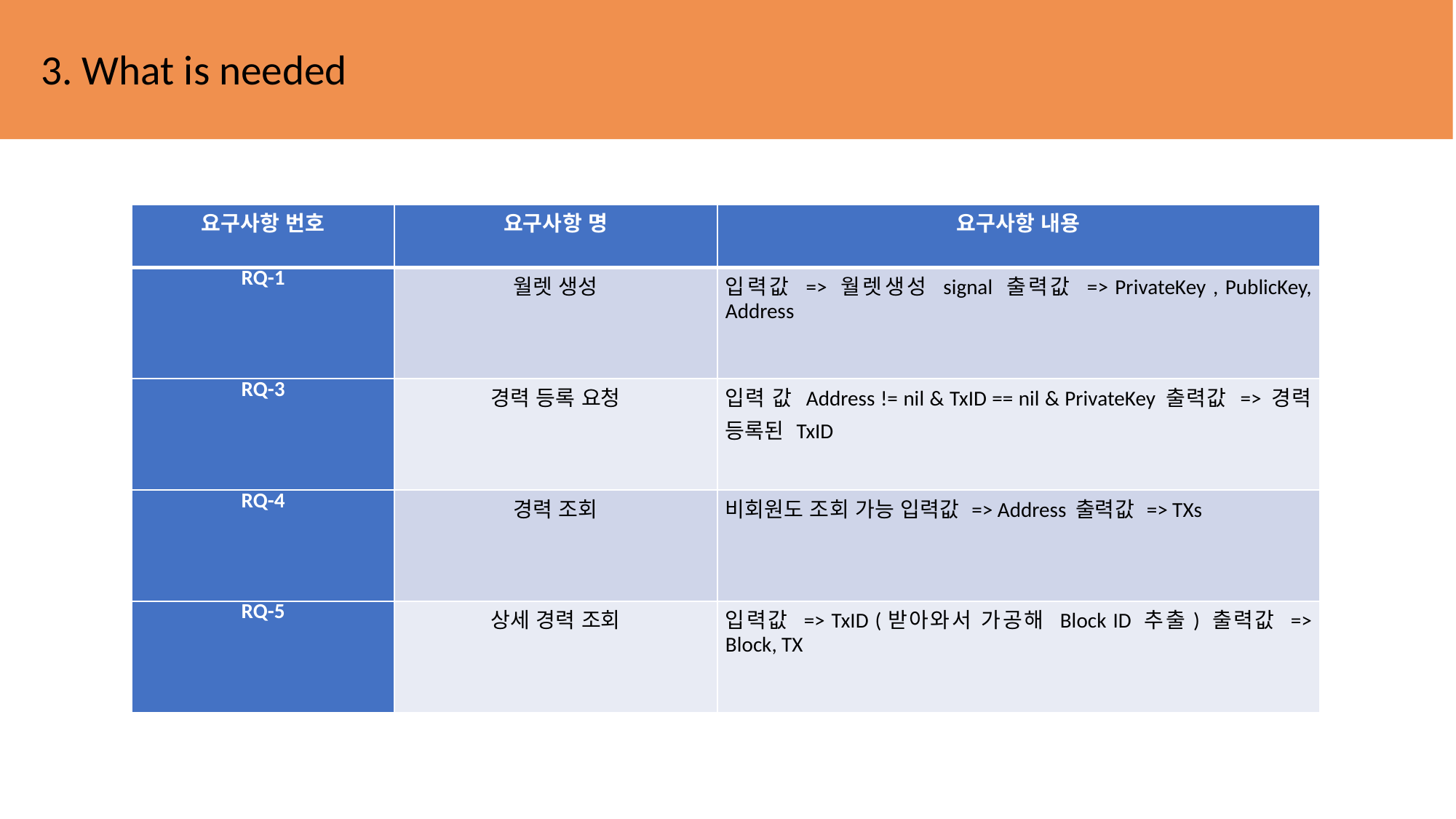

# 3. What is needed
| 요구사항 번호 | 요구사항 명 | 요구사항 내용 |
| --- | --- | --- |
| RQ-1 | 월렛 생성 | 입력값 => 월렛생성 signal 출력값 => PrivateKey , PublicKey, Address |
| RQ-3 | 경력 등록 요청 | 입력 값 Address != nil & TxID == nil & PrivateKey 출력값 => 경력 등록된 TxID |
| RQ-4 | 경력 조회 | 비회원도 조회 가능 입력값 => Address 출력값 => TXs |
| RQ-5 | 상세 경력 조회 | 입력값 => TxID (받아와서 가공해 Block ID 추출) 출력값 => Block, TX |